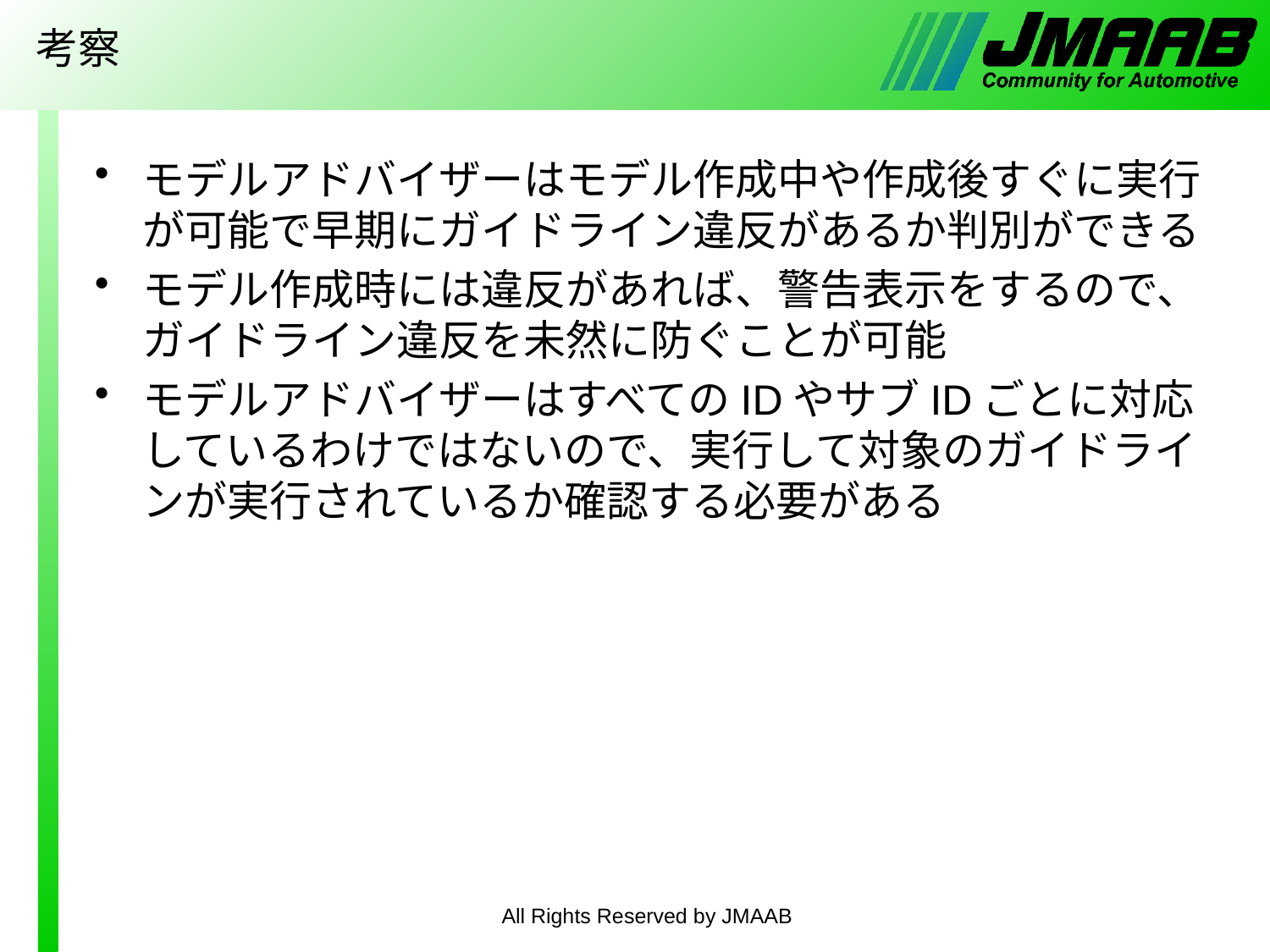

# 考察
モデルアドバイザーはモデル作成中や作成後すぐに実行が可能で早期にガイドライン違反があるか判別ができる
モデル作成時には違反があれば、警告表示をするので、ガイドライン違反を未然に防ぐことが可能
モデルアドバイザーはすべてのIDやサブIDごとに対応しているわけではないので、実行して対象のガイドラインが実行されているか確認する必要がある